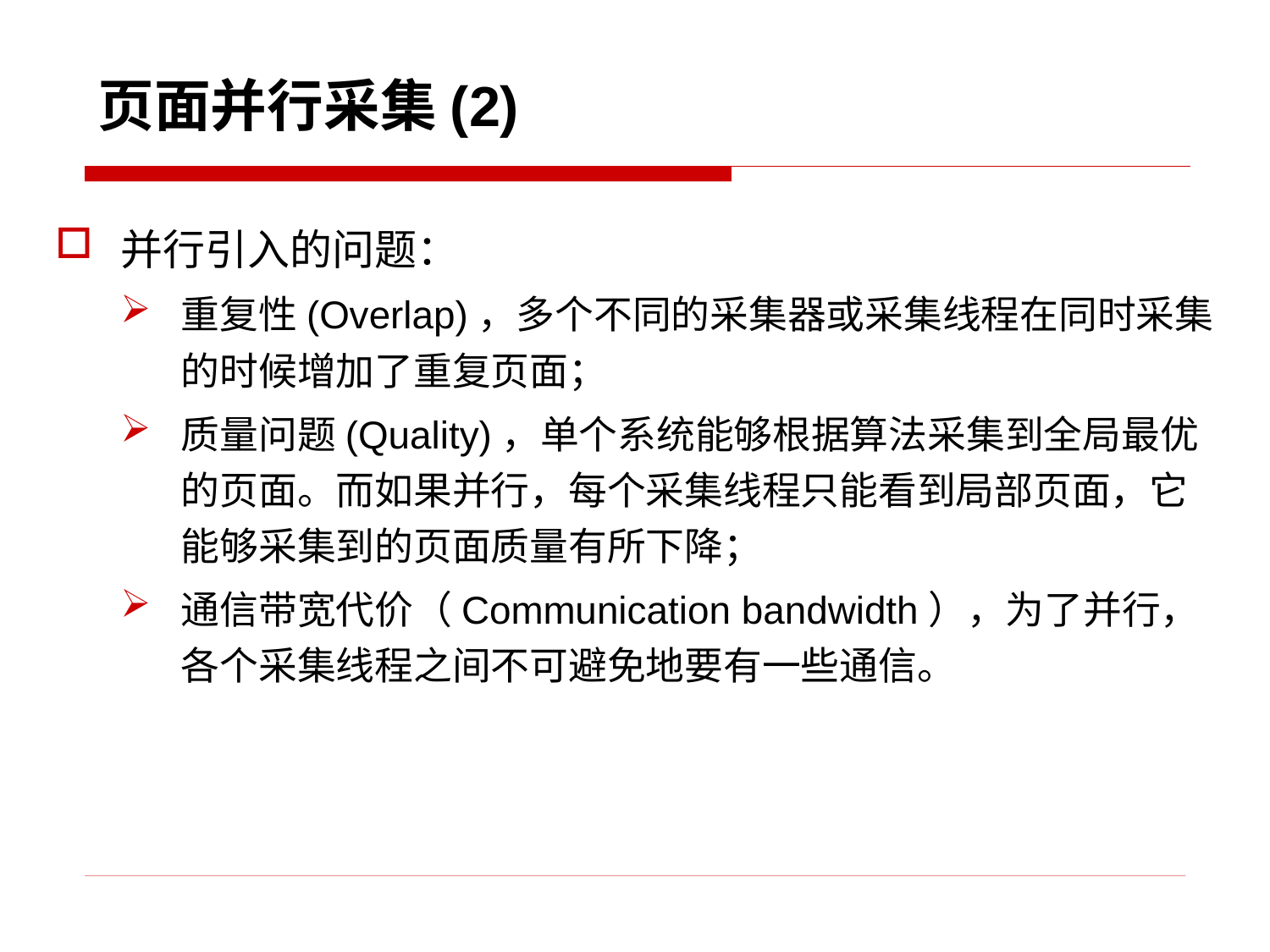

# 页面并行采集(2)
并行引入的问题：
重复性(Overlap)，多个不同的采集器或采集线程在同时采集的时候增加了重复页面；
质量问题(Quality)，单个系统能够根据算法采集到全局最优的页面。而如果并行，每个采集线程只能看到局部页面，它能够采集到的页面质量有所下降；
通信带宽代价（Communication bandwidth），为了并行，各个采集线程之间不可避免地要有一些通信。
52